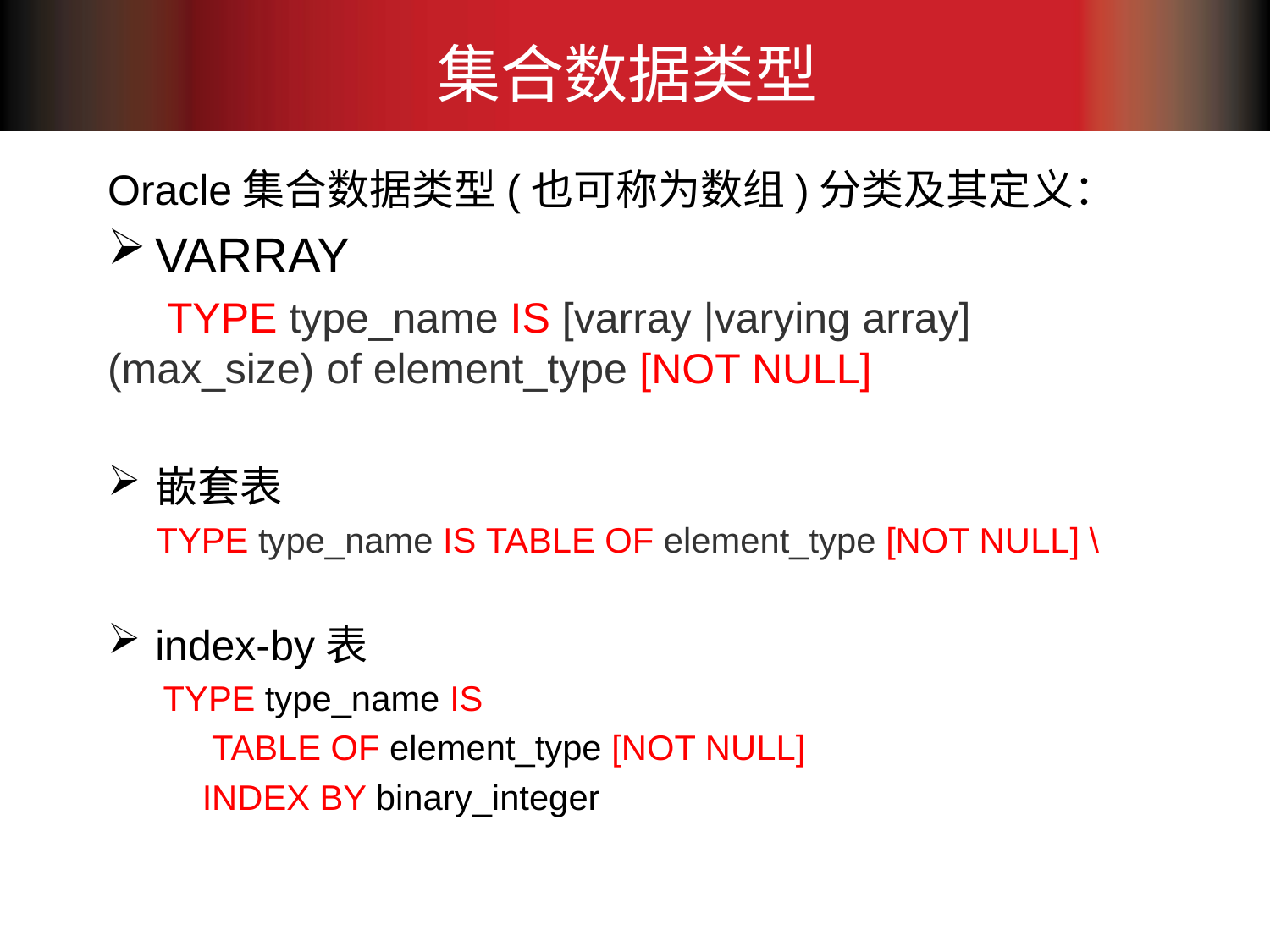

# 集合数据类型
Oracle集合数据类型(也可称为数组)分类及其定义：
VARRAY
     TYPE type_name IS [varray |varying array](max_size) of element_type [NOT NULL]

嵌套表
     TYPE type_name IS TABLE OF element_type [NOT NULL] \

index-by表
TYPE type_name IS
     TABLE OF element_type [NOT NULL]
    INDEX BY binary_integer